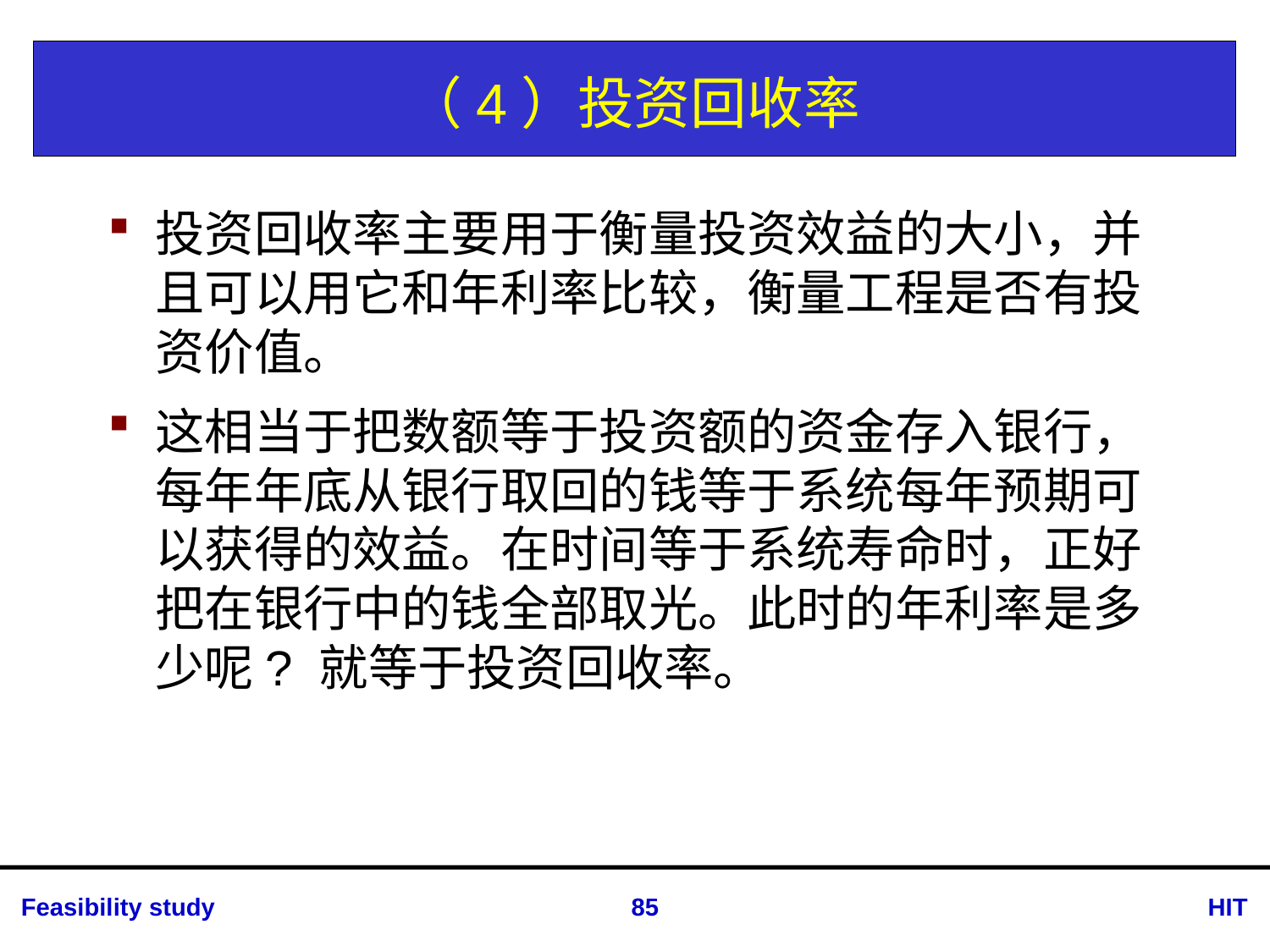

# （4）投资回收率
投资回收率主要用于衡量投资效益的大小，并且可以用它和年利率比较，衡量工程是否有投资价值。
这相当于把数额等于投资额的资金存入银行，每年年底从银行取回的钱等于系统每年预期可以获得的效益。在时间等于系统寿命时，正好把在银行中的钱全部取光。此时的年利率是多少呢? 就等于投资回收率。